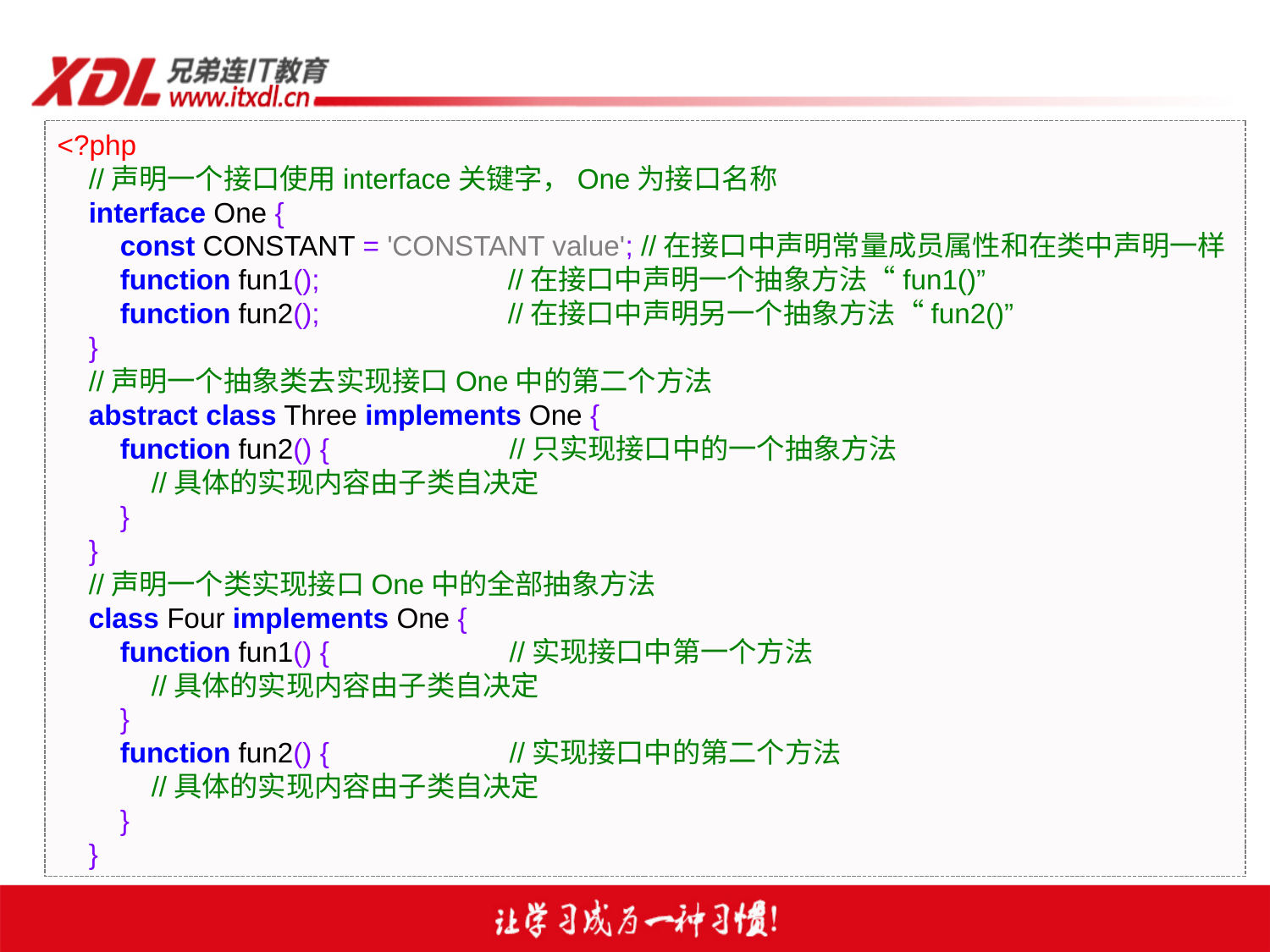

<?php
    //声明一个接口使用interface关键字，One为接口名称
    interface One {
        const CONSTANT = 'CONSTANT value'; //在接口中声明常量成员属性和在类中声明一样
        function fun1();                        //在接口中声明一个抽象方法“fun1()”
        function fun2();                        //在接口中声明另一个抽象方法“fun2()”
    }
    //声明一个抽象类去实现接口One中的第二个方法
    abstract class Three implements One {
        function fun2() {                       //只实现接口中的一个抽象方法
            //具体的实现内容由子类自决定
        }
    }
    //声明一个类实现接口One中的全部抽象方法
    class Four implements One {
        function fun1() {                       //实现接口中第一个方法
            //具体的实现内容由子类自决定
        }
        function fun2() {                       //实现接口中的第二个方法
            //具体的实现内容由子类自决定
        }
    }